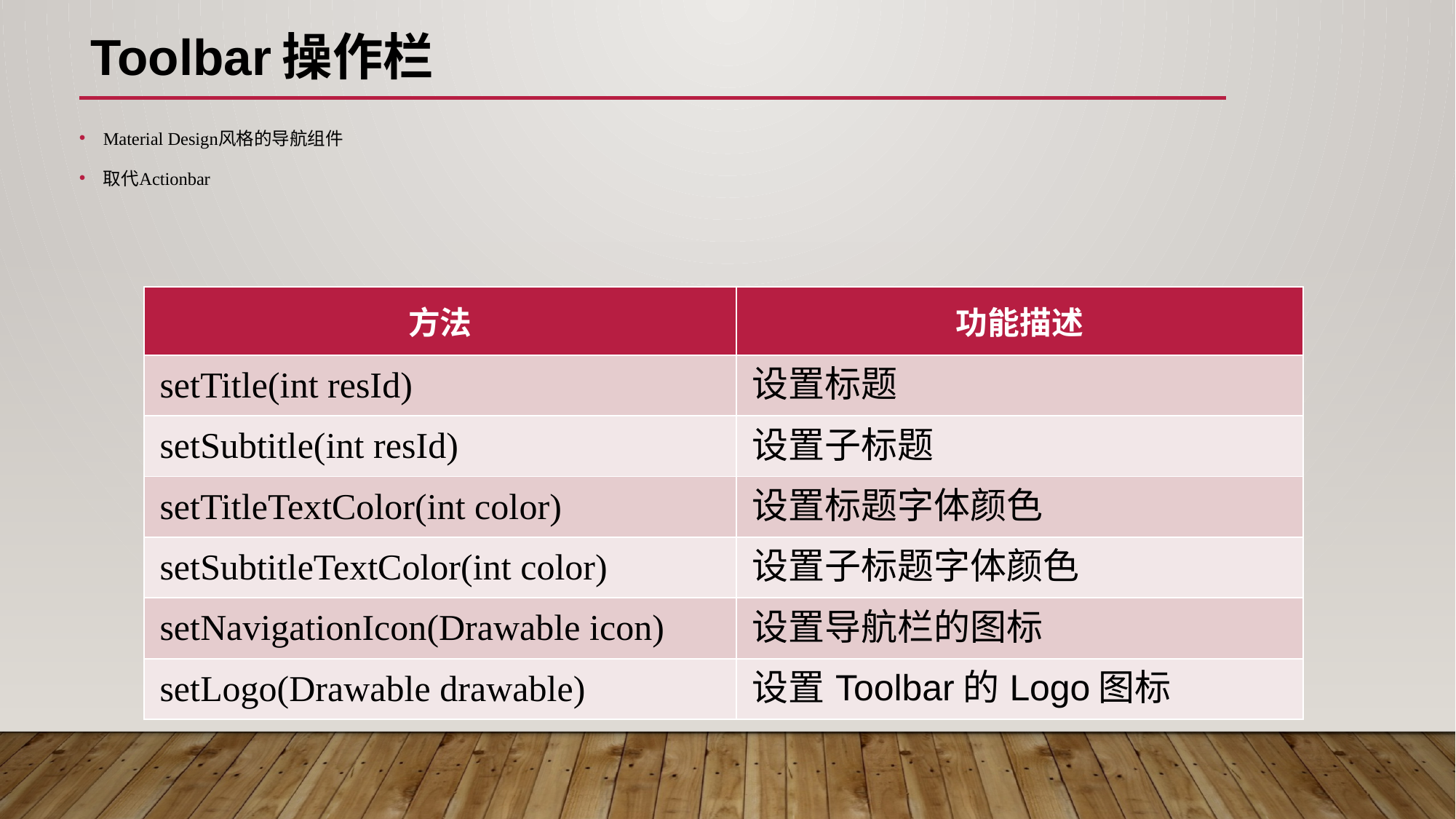

# Toolbar操作栏
Material Design风格的导航组件
取代Actionbar
| 方法 | 功能描述 |
| --- | --- |
| setTitle(int resId) | 设置标题 |
| setSubtitle(int resId) | 设置子标题 |
| setTitleTextColor(int color) | 设置标题字体颜色 |
| setSubtitleTextColor(int color) | 设置子标题字体颜色 |
| setNavigationIcon(Drawable icon) | 设置导航栏的图标 |
| setLogo(Drawable drawable) | 设置Toolbar的Logo图标 |